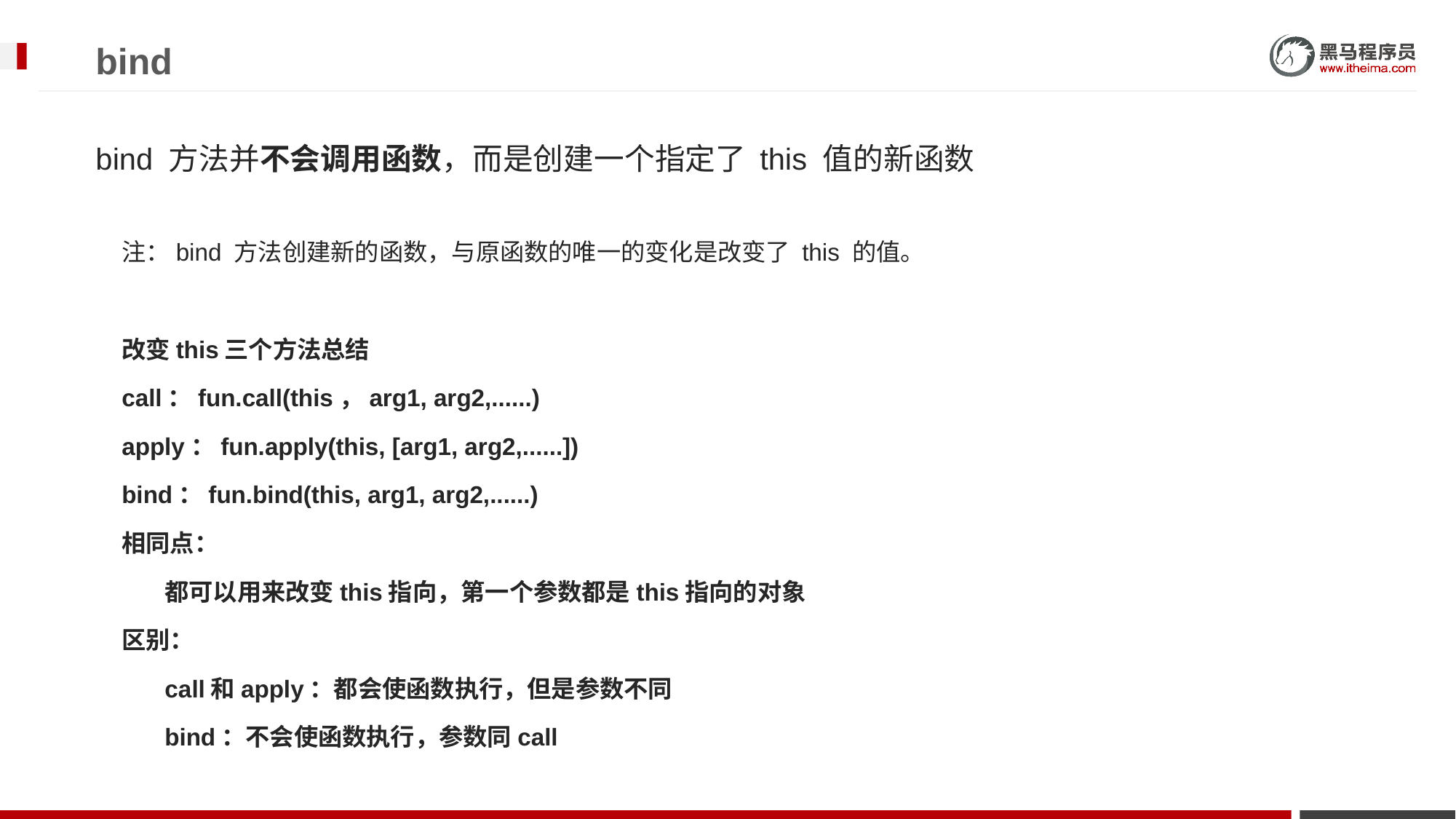

# bind
bind 方法并不会调用函数，而是创建一个指定了 this 值的新函数
注：bind 方法创建新的函数，与原函数的唯一的变化是改变了 this 的值。

改变this三个方法总结
call：fun.call(this，arg1, arg2,......)
apply：fun.apply(this, [arg1, arg2,......])
bind：fun.bind(this, arg1, arg2,......)
相同点：
	都可以用来改变this指向，第一个参数都是this指向的对象
区别：
	call和apply：都会使函数执行，但是参数不同
	bind：不会使函数执行，参数同call